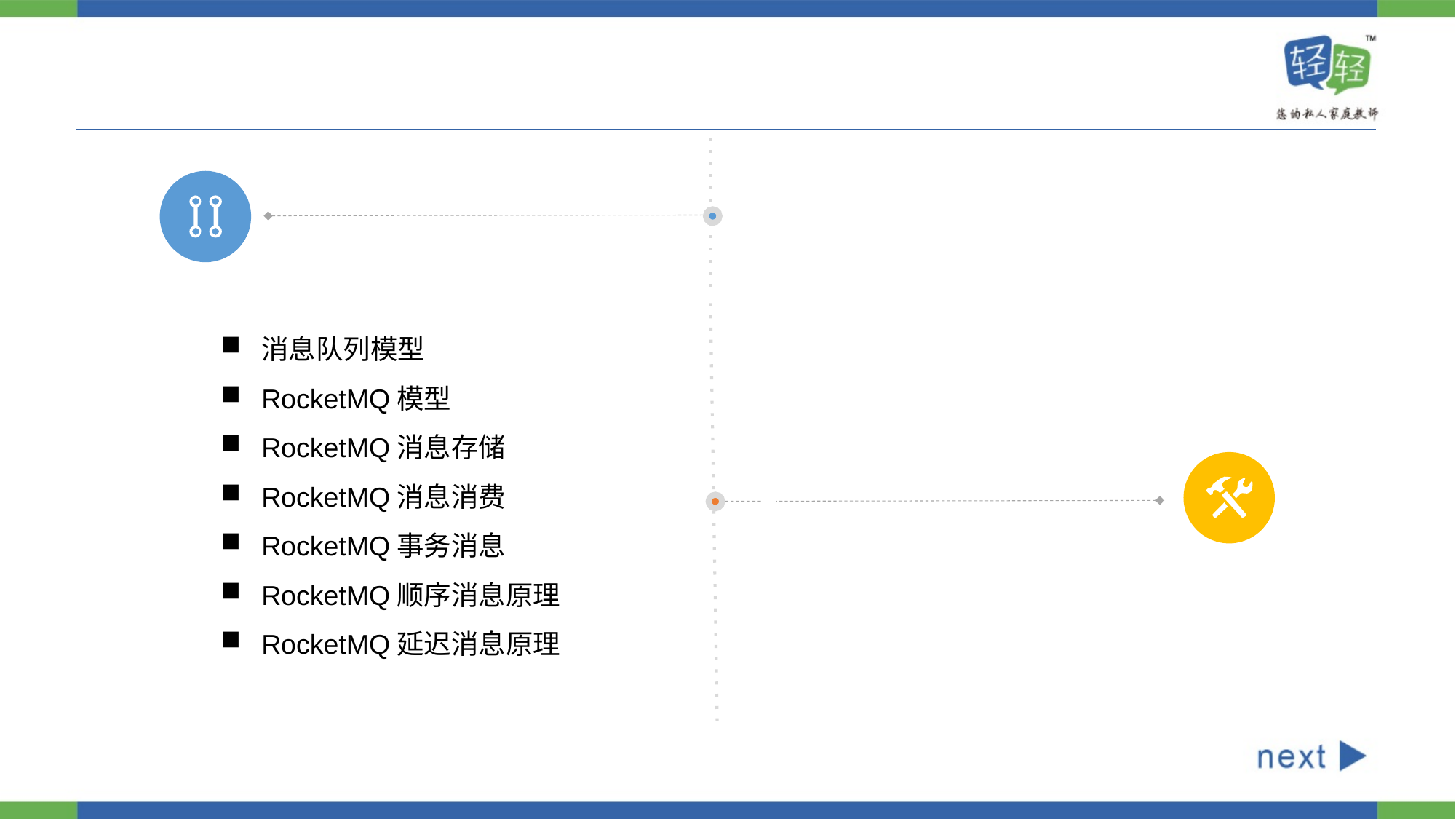

消息队列模型
RocketMQ模型
RocketMQ消息存储
RocketMQ消息消费
RocketMQ事务消息
RocketMQ顺序消息原理
RocketMQ延迟消息原理